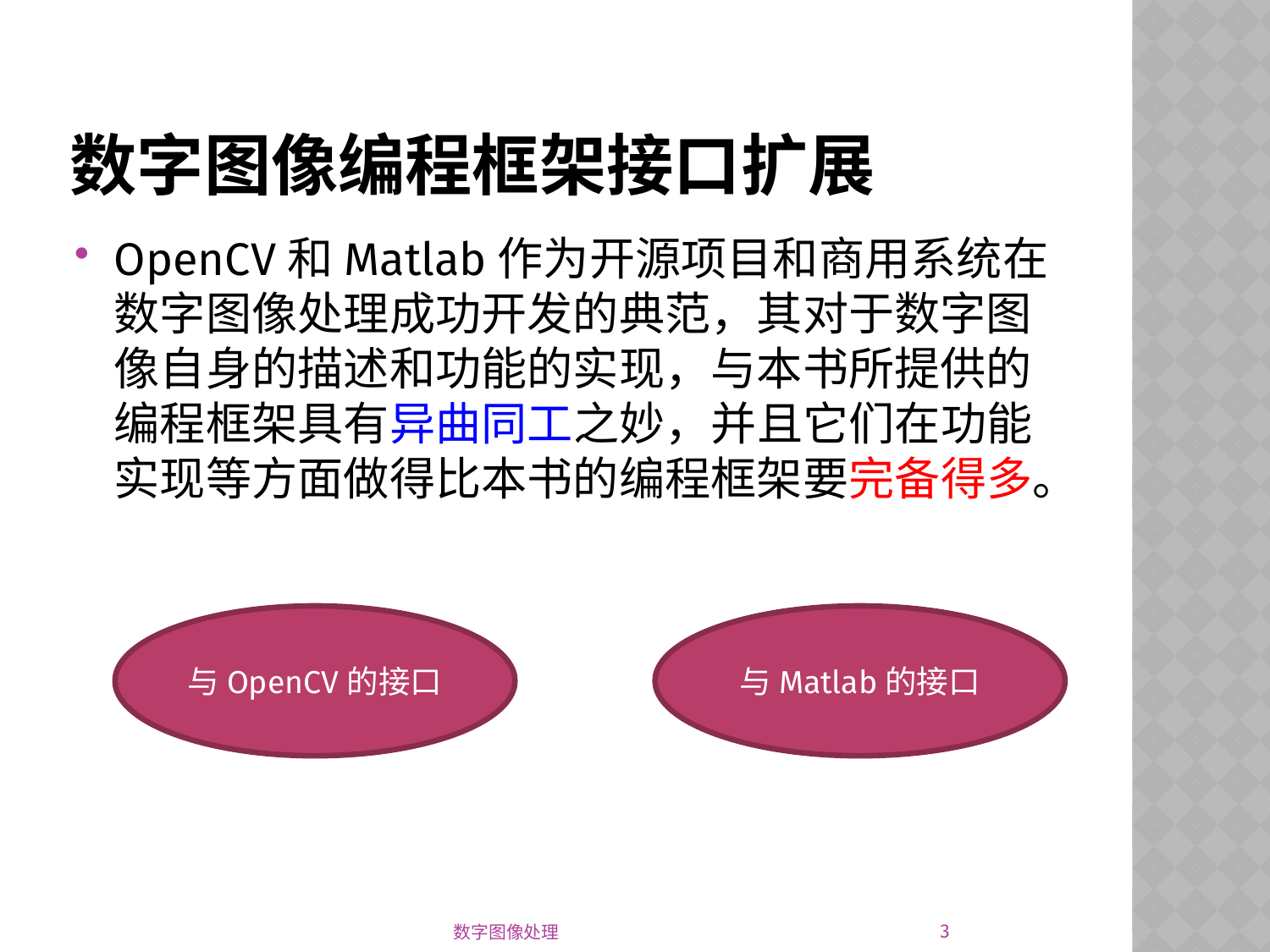

# 数字图像编程框架接口扩展
OpenCV和Matlab作为开源项目和商用系统在数字图像处理成功开发的典范，其对于数字图像自身的描述和功能的实现，与本书所提供的编程框架具有异曲同工之妙，并且它们在功能实现等方面做得比本书的编程框架要完备得多。

与OpenCV的接口
与Matlab的接口
3
数字图像处理